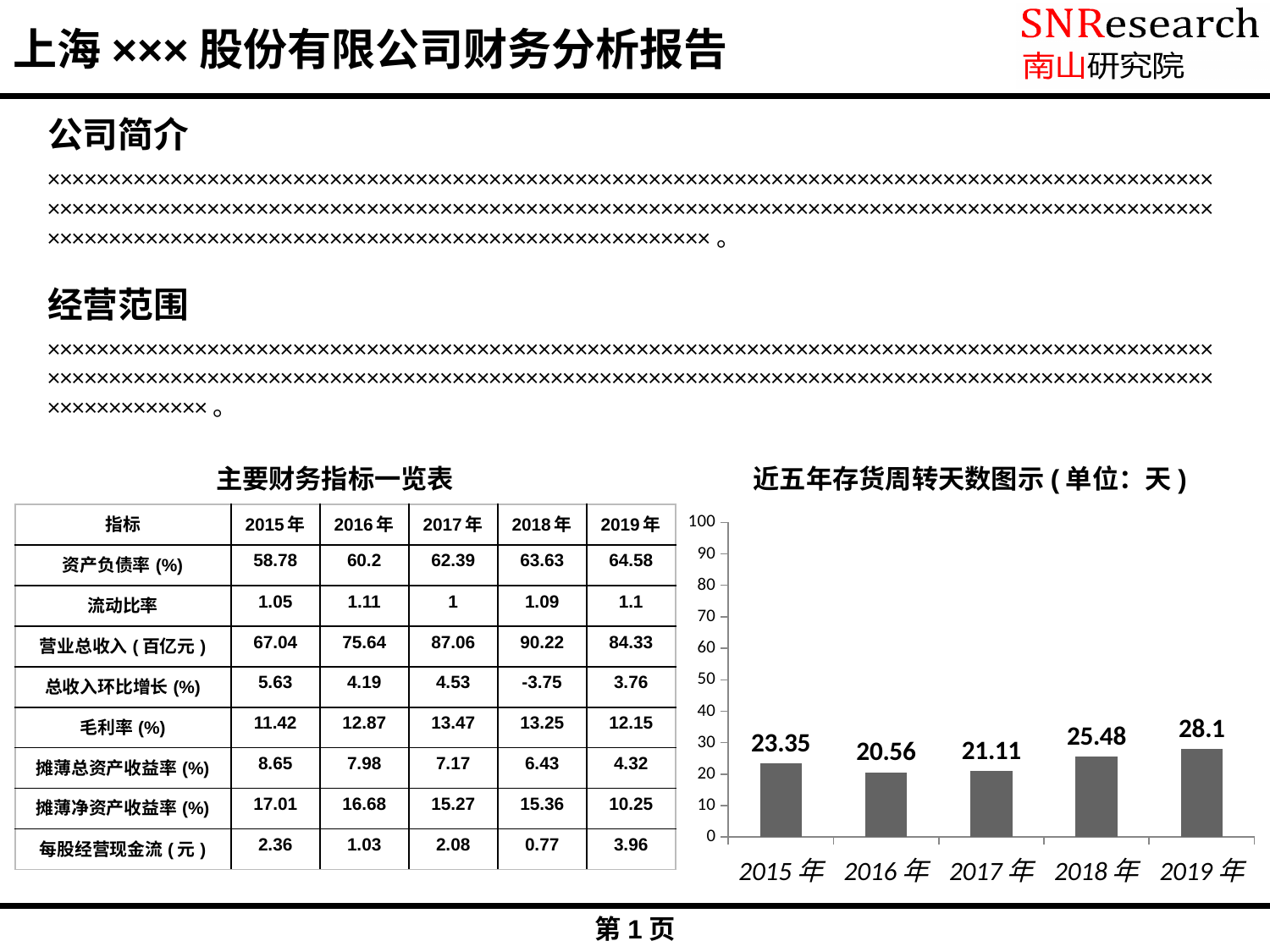

# 上海×××股份有限公司财务分析报告
公司简介
××××××××××××××××××××××××××××××××××××××××××××××××××××××××××××××××××××××××××××××××××××××××××××××××××××××××××××××××××××××××××××××××××××××××××××××××××××××××××××××××××××××××××××××××××××××××××××××××××××××××××××××××××××××××××××××××××××××××××××××××××××。
经营范围
×××××××××××××××××××××××××××××××××××××××××××××××××××××××××××××××××××××××××××××××××××××××××××××××××××××××××××××××××××××××××××××××××××××××××××××××××××××××××××××××××××××××××××××××××××××××××××××××××××××××××××。
主要财务指标一览表
近五年存货周转天数图示(单位：天)
| 指标 | 2015年 | 2016年 | 2017年 | 2018年 | 2019年 |
| --- | --- | --- | --- | --- | --- |
| 资产负债率(%) | 58.78 | 60.2 | 62.39 | 63.63 | 64.58 |
| 流动比率 | 1.05 | 1.11 | 1 | 1.09 | 1.1 |
| 营业总收入(百亿元) | 67.04 | 75.64 | 87.06 | 90.22 | 84.33 |
| 总收入环比增长(%) | 5.63 | 4.19 | 4.53 | -3.75 | 3.76 |
| 毛利率(%) | 11.42 | 12.87 | 13.47 | 13.25 | 12.15 |
| 摊薄总资产收益率(%) | 8.65 | 7.98 | 7.17 | 6.43 | 4.32 |
| 摊薄净资产收益率(%) | 17.01 | 16.68 | 15.27 | 15.36 | 10.25 |
| 每股经营现金流(元) | 2.36 | 1.03 | 2.08 | 0.77 | 3.96 |

### Chart

| Category | Series 1 |
|---|---|
| 2015年 | 23.35 |
| 2016年 | 20.56 |
| 2017年 | 21.11 |
| 2018年 | 25.48 |
| 2019年 | 28.1 |
第1页